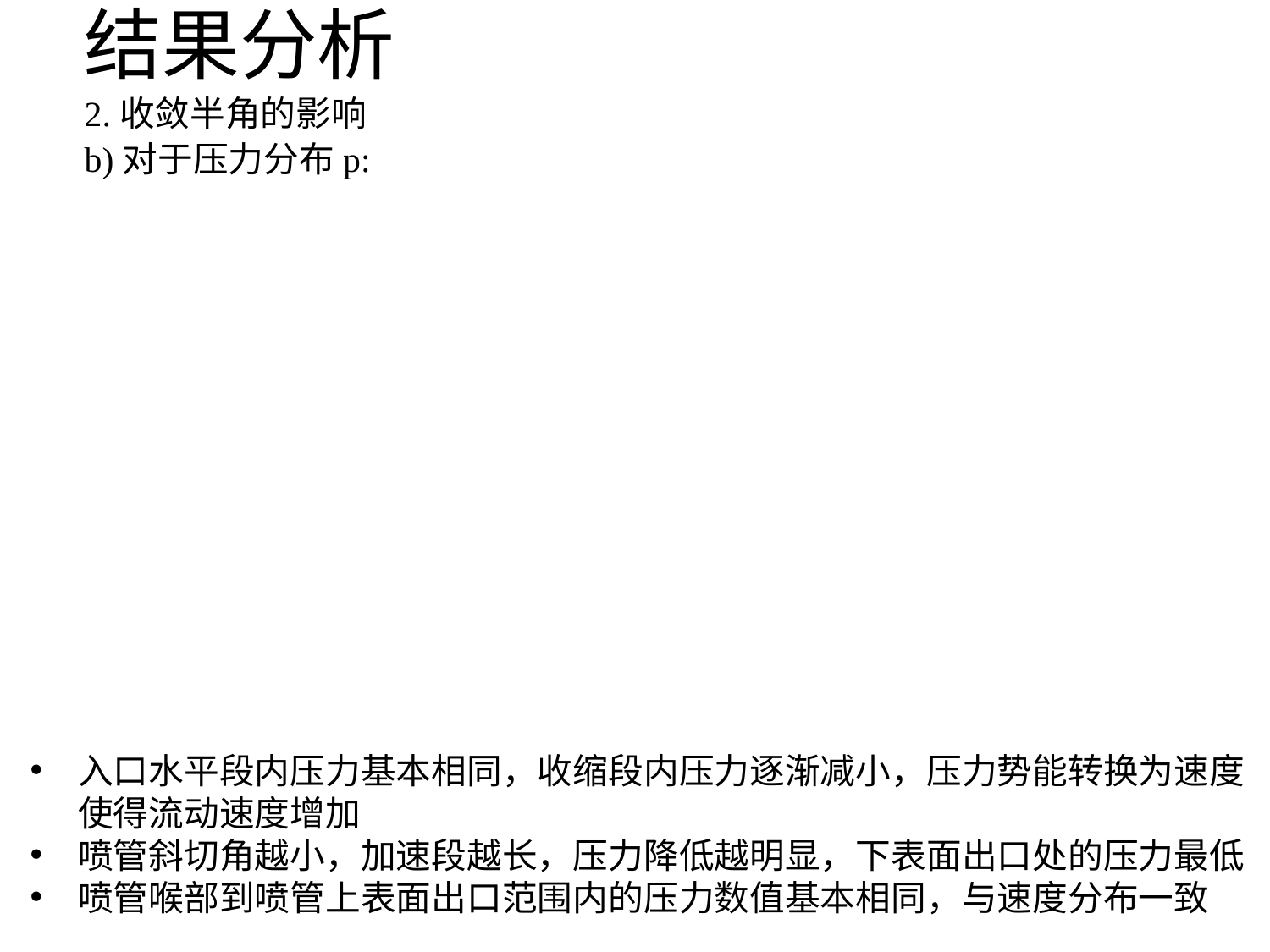

# 结果分析
2.收敛半角的影响
b)对于压力分布p:
入口水平段内压力基本相同，收缩段内压力逐渐减小，压力势能转换为速度使得流动速度增加
喷管斜切角越小，加速段越长，压力降低越明显，下表面出口处的压力最低
喷管喉部到喷管上表面出口范围内的压力数值基本相同，与速度分布一致